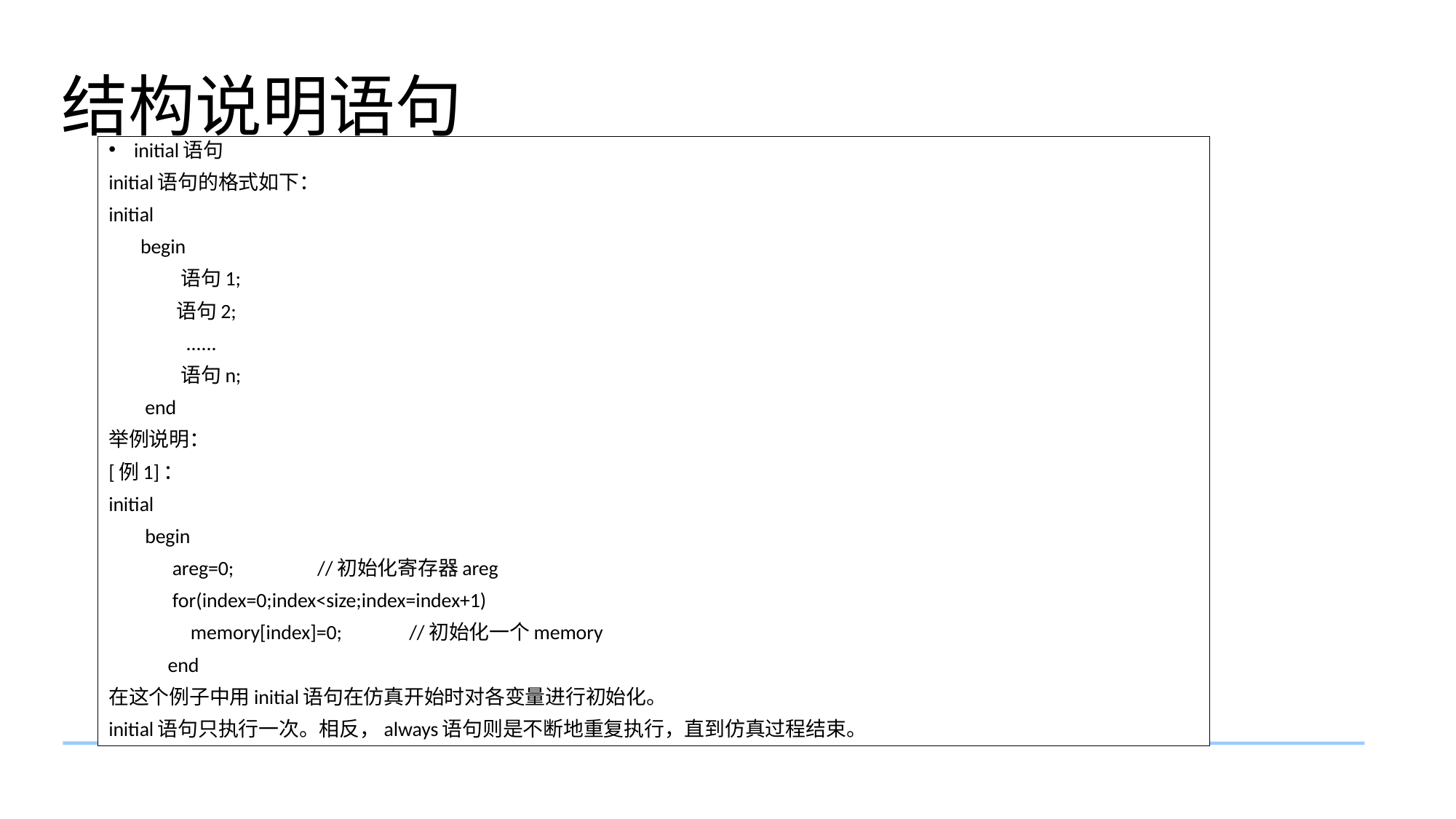

# 结构说明语句
initial语句
initial语句的格式如下：
initial
       begin
               语句1;
              语句2;
                 ......
               语句n;
        end
举例说明：
[例1]：
initial
        begin
              areg=0;	//初始化寄存器areg
              for(index=0;index<size;index=index+1)
                  memory[index]=0;	//初始化一个memory
             end
在这个例子中用initial语句在仿真开始时对各变量进行初始化。
initial语句只执行一次。相反，always语句则是不断地重复执行，直到仿真过程结束。